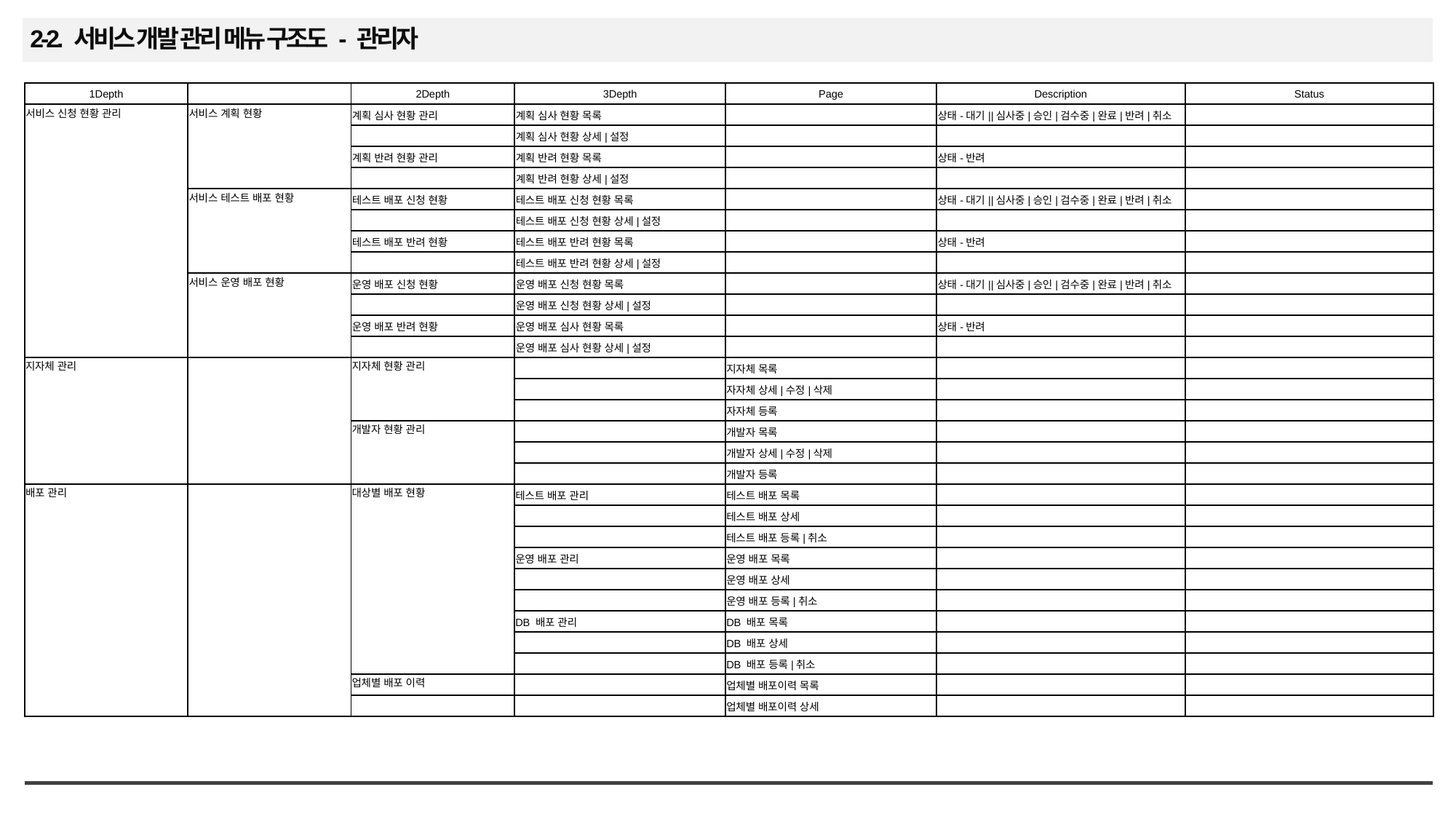

2-2. 서비스 개발 관리 메뉴 구조도 - 관리자
| 1Depth |  | 2Depth | 3Depth | Page | Description | Status |
| --- | --- | --- | --- | --- | --- | --- |
| 서비스 신청 현황 관리 | 서비스 계획 현황 | 계획 심사 현황 관리 | 계획 심사 현황 목록 |  | 상태-대기||심사중|승인|검수중|완료|반려|취소 |  |
|  |  |  | 계획 심사 현황 상세|설정 |  |  |  |
|  |  | 계획 반려 현황 관리 | 계획 반려 현황 목록 |  | 상태-반려 |  |
|  |  |  | 계획 반려 현황 상세|설정 |  |  |  |
|  | 서비스 테스트 배포 현황 | 테스트 배포 신청 현황 | 테스트 배포 신청 현황 목록 |  | 상태-대기||심사중|승인|검수중|완료|반려|취소 |  |
|  |  |  | 테스트 배포 신청 현황 상세|설정 |  |  |  |
|  |  | 테스트 배포 반려 현황 | 테스트 배포 반려 현황 목록 |  | 상태-반려 |  |
|  |  |  | 테스트 배포 반려 현황 상세|설정 |  |  |  |
|  | 서비스 운영 배포 현황 | 운영 배포 신청 현황 | 운영 배포 신청 현황 목록 |  | 상태-대기||심사중|승인|검수중|완료|반려|취소 |  |
|  |  |  | 운영 배포 신청 현황 상세|설정 |  |  |  |
|  |  | 운영 배포 반려 현황 | 운영 배포 심사 현황 목록 |  | 상태-반려 |  |
|  |  |  | 운영 배포 심사 현황 상세|설정 |  |  |  |
| 지자체 관리 |  | 지자체 현황 관리 |  | 지자체 목록 |  |  |
|  |  |  |  | 자자체 상세|수정|삭제 |  |  |
|  |  |  |  | 자자체 등록 |  |  |
|  |  | 개발자 현황 관리 |  | 개발자 목록 |  |  |
|  |  |  |  | 개발자 상세|수정|삭제 |  |  |
|  |  |  |  | 개발자 등록 |  |  |
| 배포 관리 |  | 대상별 배포 현황 | 테스트 배포 관리 | 테스트 배포 목록 |  |  |
|  |  |  |  | 테스트 배포 상세 |  |  |
|  |  |  |  | 테스트 배포 등록|취소 |  |  |
|  |  |  | 운영 배포 관리 | 운영 배포 목록 |  |  |
|  |  |  |  | 운영 배포 상세 |  |  |
|  |  |  |  | 운영 배포 등록|취소 |  |  |
|  |  |  | DB 배포 관리 | DB 배포 목록 |  |  |
|  |  |  |  | DB 배포 상세 |  |  |
|  |  |  |  | DB 배포 등록|취소 |  |  |
|  |  | 업체별 배포 이력 |  | 업체별 배포이력 목록 |  |  |
|  |  |  |  | 업체별 배포이력 상세 |  |  |